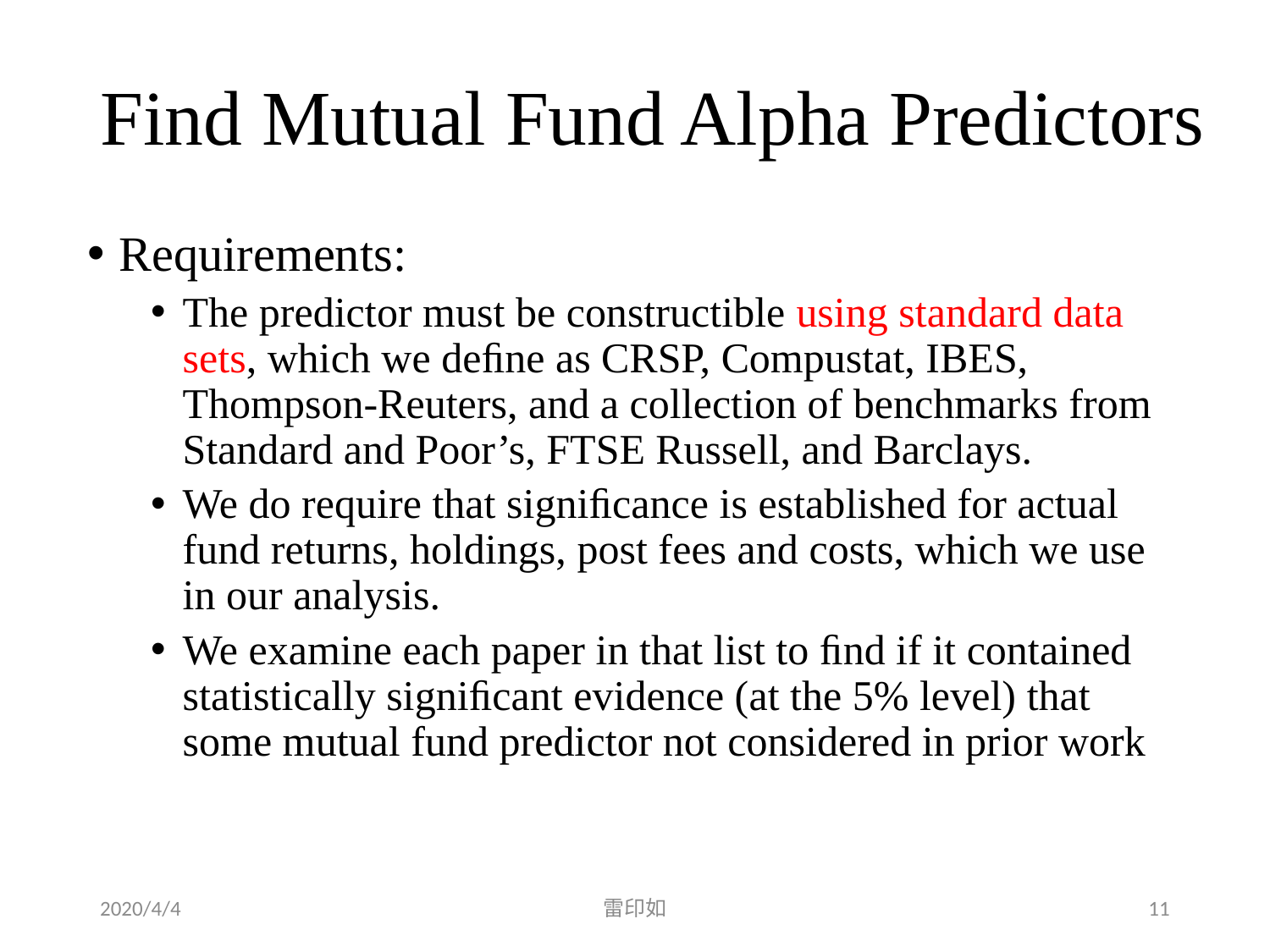

# Find Mutual Fund Alpha Predictors
Requirements:
The predictor must be constructible using standard data sets, which we deﬁne as CRSP, Compustat, IBES, Thompson-Reuters, and a collection of benchmarks from Standard and Poor’s, FTSE Russell, and Barclays.
We do require that signiﬁcance is established for actual fund returns, holdings, post fees and costs, which we use in our analysis.
We examine each paper in that list to ﬁnd if it contained statistically signiﬁcant evidence (at the 5% level) that some mutual fund predictor not considered in prior work
2020/4/4
雷印如
11